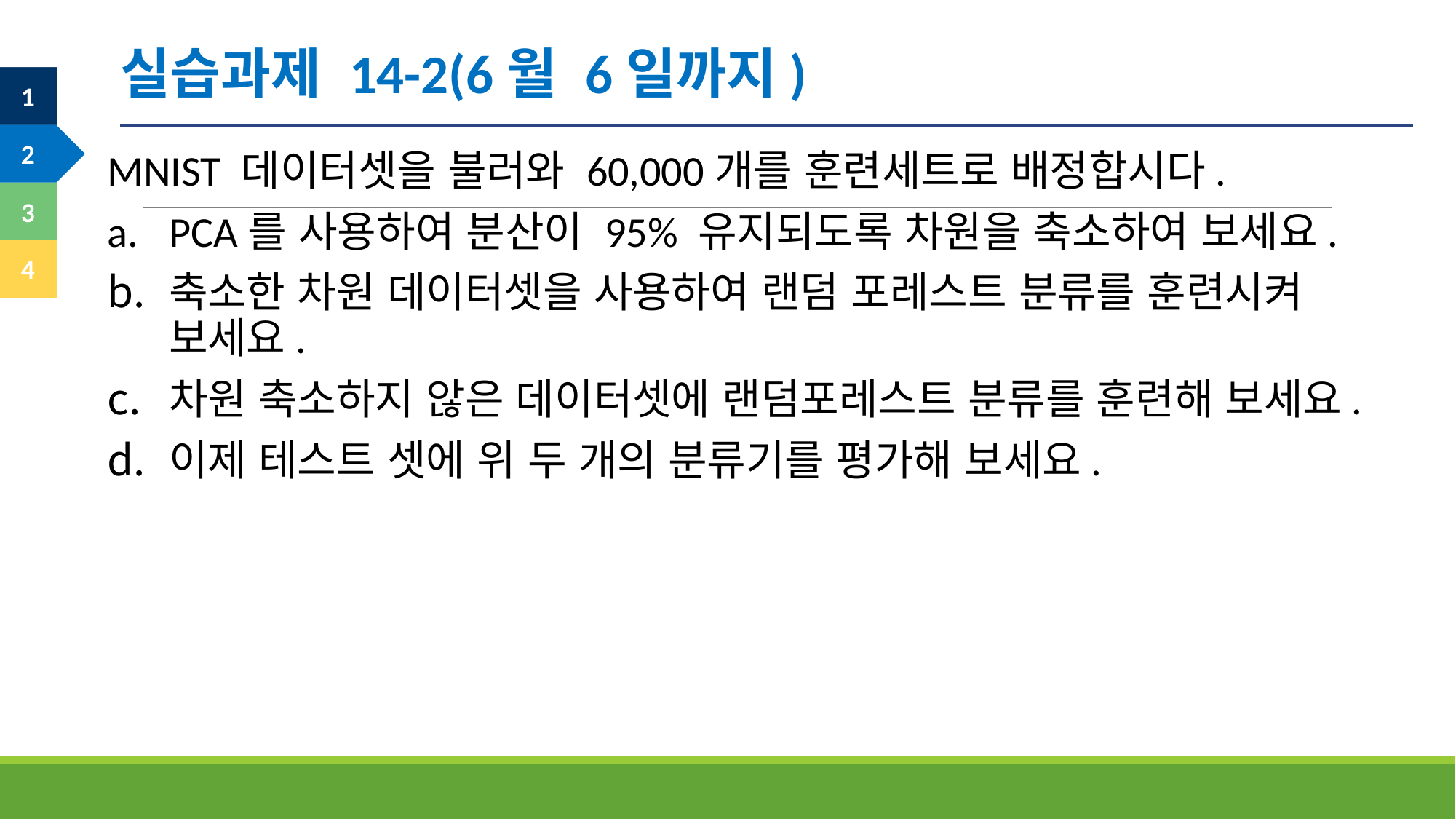

실습과제 14-2(6월 6일까지)
MNIST 데이터셋을 불러와 60,000개를 훈련세트로 배정합시다.
PCA를 사용하여 분산이 95% 유지되도록 차원을 축소하여 보세요.
축소한 차원 데이터셋을 사용하여 랜덤 포레스트 분류를 훈련시켜 보세요.
차원 축소하지 않은 데이터셋에 랜덤포레스트 분류를 훈련해 보세요.
이제 테스트 셋에 위 두 개의 분류기를 평가해 보세요.